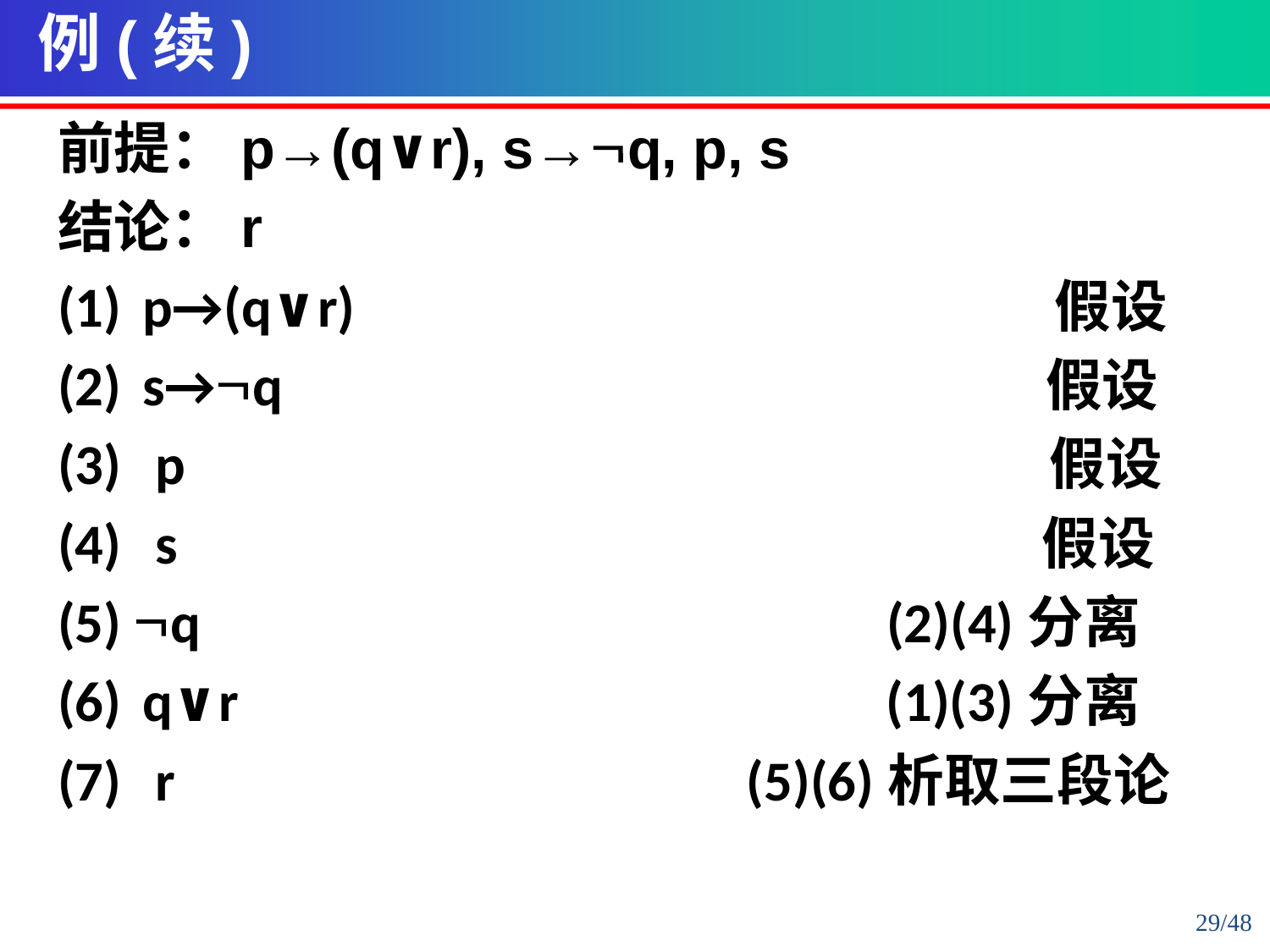

例(续)
前提：p→(q∨r), s→¬q, p, s
结论：r
p→(q∨r)                                                      假设
s→¬q                                                           假设
 p                                                                   假设
 s                                                                   假设
(5) ¬q                                                      (2)(4)分离
q∨r                                                   (1)(3)分离
 r                                             (5)(6)析取三段论
29/48